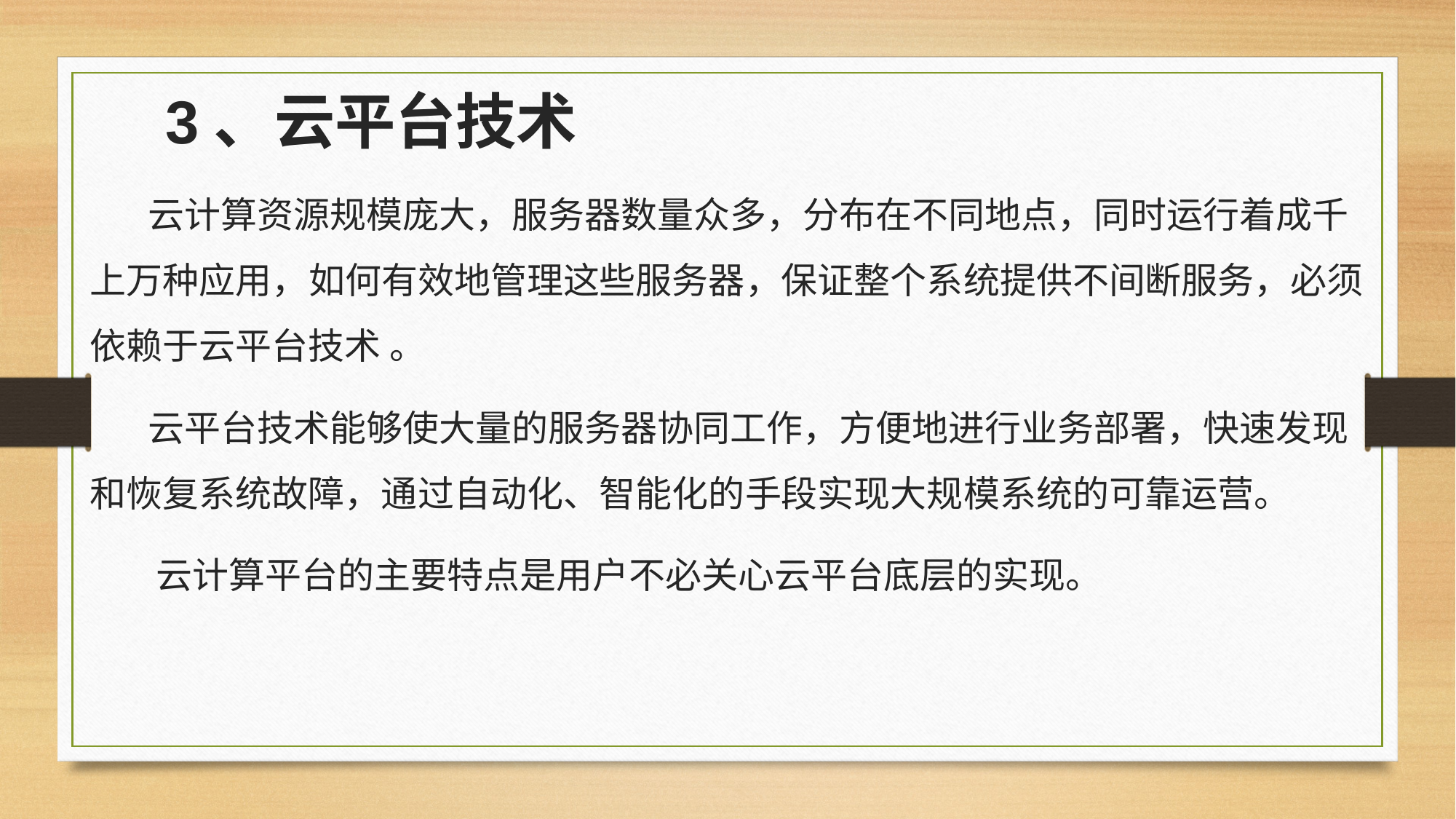

# 3、云平台技术
      云计算资源规模庞大，服务器数量众多，分布在不同地点，同时运行着成千上万种应用，如何有效地管理这些服务器，保证整个系统提供不间断服务，必须依赖于云平台技术 。
      云平台技术能够使大量的服务器协同工作，方便地进行业务部署，快速发现和恢复系统故障，通过自动化、智能化的手段实现大规模系统的可靠运营。
       云计算平台的主要特点是用户不必关心云平台底层的实现。